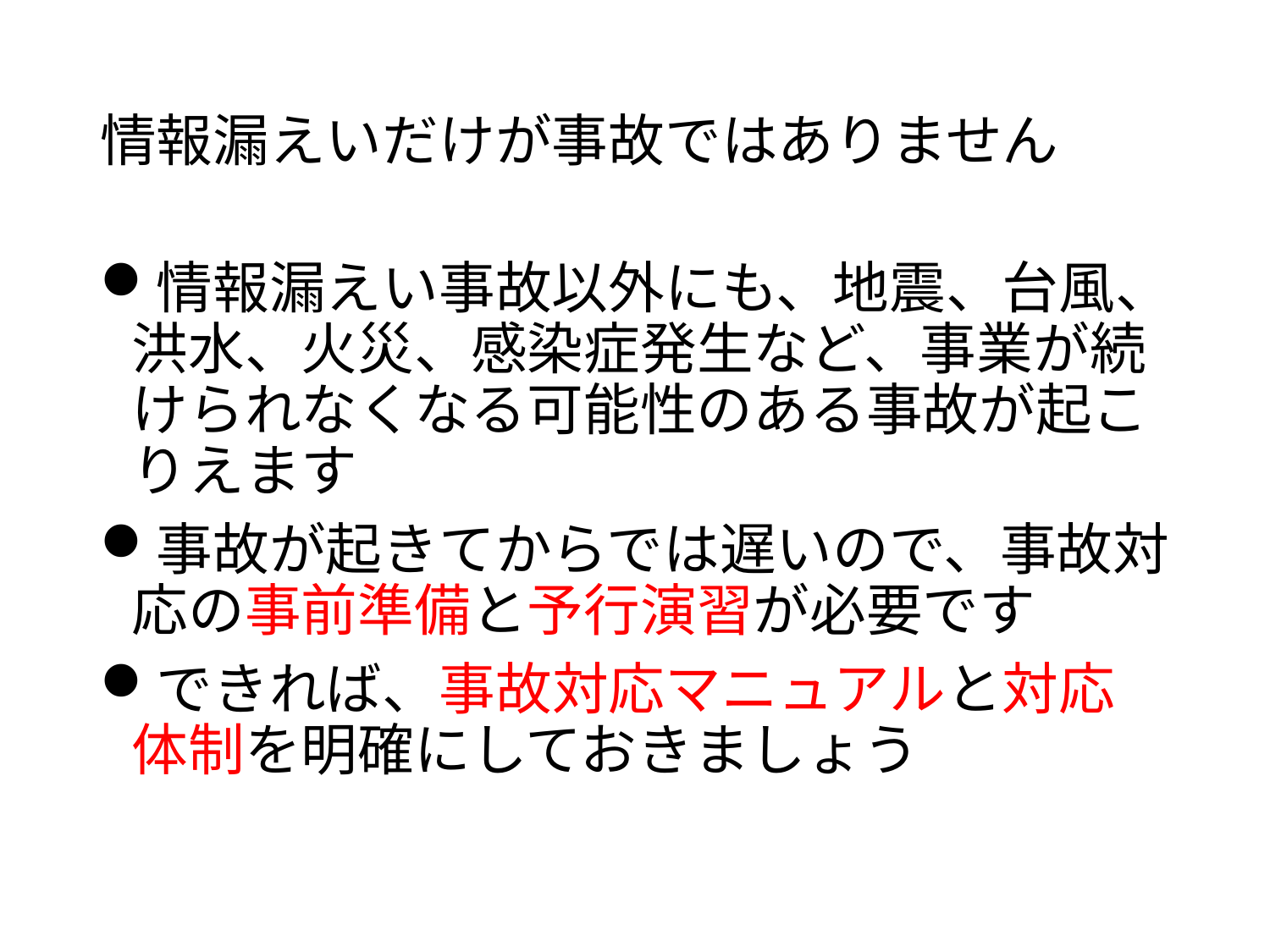

# 情報漏えいだけが事故ではありません
情報漏えい事故以外にも、地震、台風、洪水、火災、感染症発生など、事業が続けられなくなる可能性のある事故が起こりえます
事故が起きてからでは遅いので、事故対応の事前準備と予行演習が必要です
できれば、事故対応マニュアルと対応体制を明確にしておきましょう